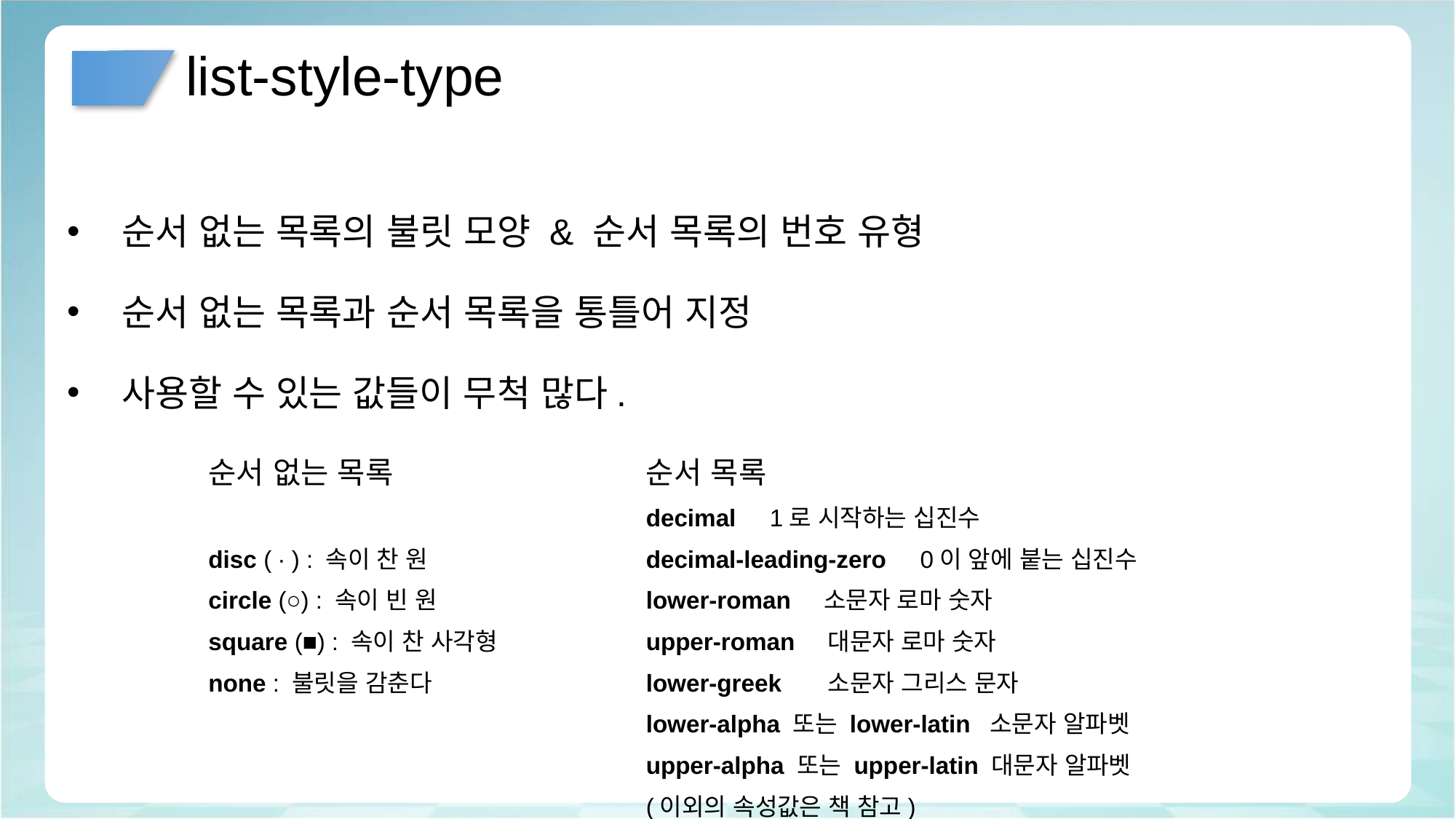

# list-style-type
순서 없는 목록의 불릿 모양 & 순서 목록의 번호 유형
순서 없는 목록과 순서 목록을 통틀어 지정
사용할 수 있는 값들이 무척 많다.
순서 없는 목록

disc ( ∙ ) : 속이 찬 원
circle (○) : 속이 빈 원
square (■) : 속이 찬 사각형
none : 불릿을 감춘다

순서 목록
decimal     1로 시작하는 십진수
decimal-leading-zero     0이 앞에 붙는 십진수
lower-roman    소문자 로마 숫자
upper-roman    대문자 로마 숫자
lower-greek      소문자 그리스 문자
lower-alpha 또는 lower-latin  소문자 알파벳
upper-alpha 또는 upper-latin 대문자 알파벳
(이외의 속성값은 책 참고)